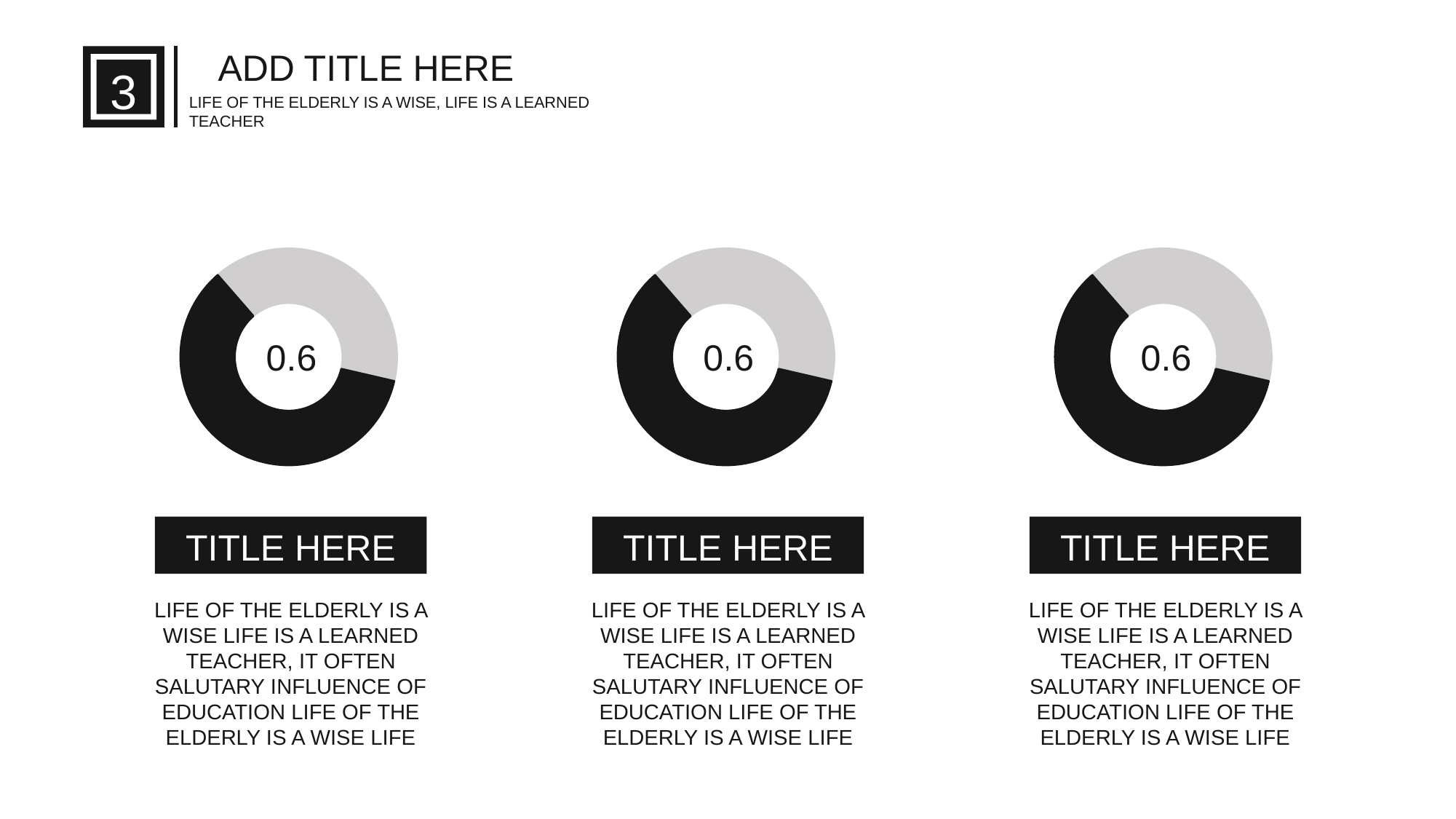

ADD TITLE HERE

3
LIFE OF THE ELDERLY IS A WISE, LIFE IS A LEARNED TEACHER

### Chart

| Category | 销售额 |
|---|---|
| 第一季度 | 0.4 |
| 第二季度 | 0.6 |

### Chart

| Category | 销售额 |
|---|---|
| 第一季度 | 0.4 |
| 第二季度 | 0.6 |

### Chart

| Category | 销售额 |
|---|---|
| 第一季度 | 0.4 |
| 第二季度 | 0.6 |
TITLE HERE
LIFE OF THE ELDERLY IS A WISE LIFE IS A LEARNED TEACHER, IT OFTEN SALUTARY INFLUENCE OF EDUCATION LIFE OF THE ELDERLY IS A WISE LIFE

TITLE HERE
LIFE OF THE ELDERLY IS A WISE LIFE IS A LEARNED TEACHER, IT OFTEN SALUTARY INFLUENCE OF EDUCATION LIFE OF THE ELDERLY IS A WISE LIFE

TITLE HERE
LIFE OF THE ELDERLY IS A WISE LIFE IS A LEARNED TEACHER, IT OFTEN SALUTARY INFLUENCE OF EDUCATION LIFE OF THE ELDERLY IS A WISE LIFE